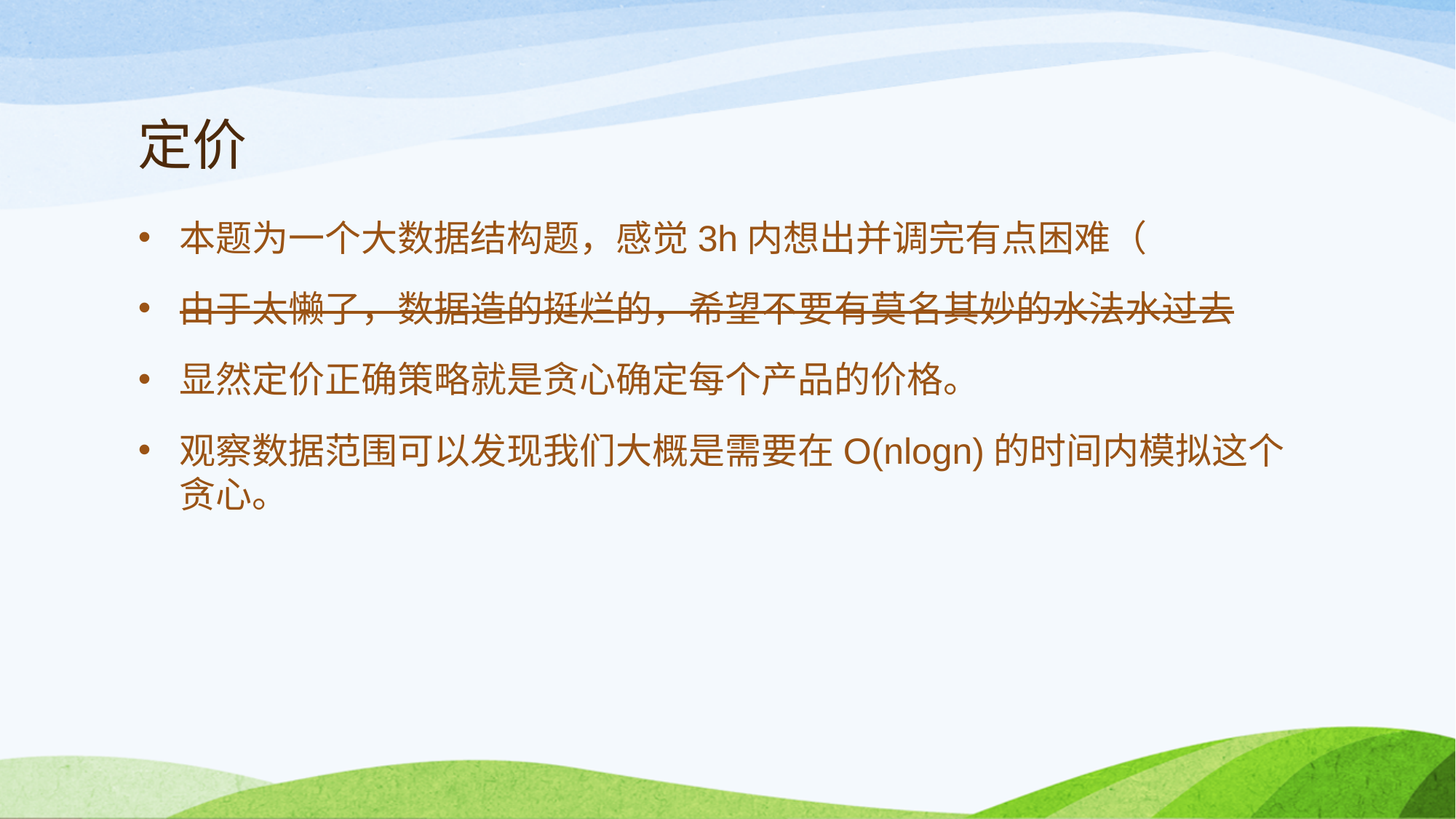

# 定价
本题为一个大数据结构题，感觉3h内想出并调完有点困难（
由于太懒了，数据造的挺烂的，希望不要有莫名其妙的水法水过去
显然定价正确策略就是贪心确定每个产品的价格。
观察数据范围可以发现我们大概是需要在O(nlogn)的时间内模拟这个贪心。